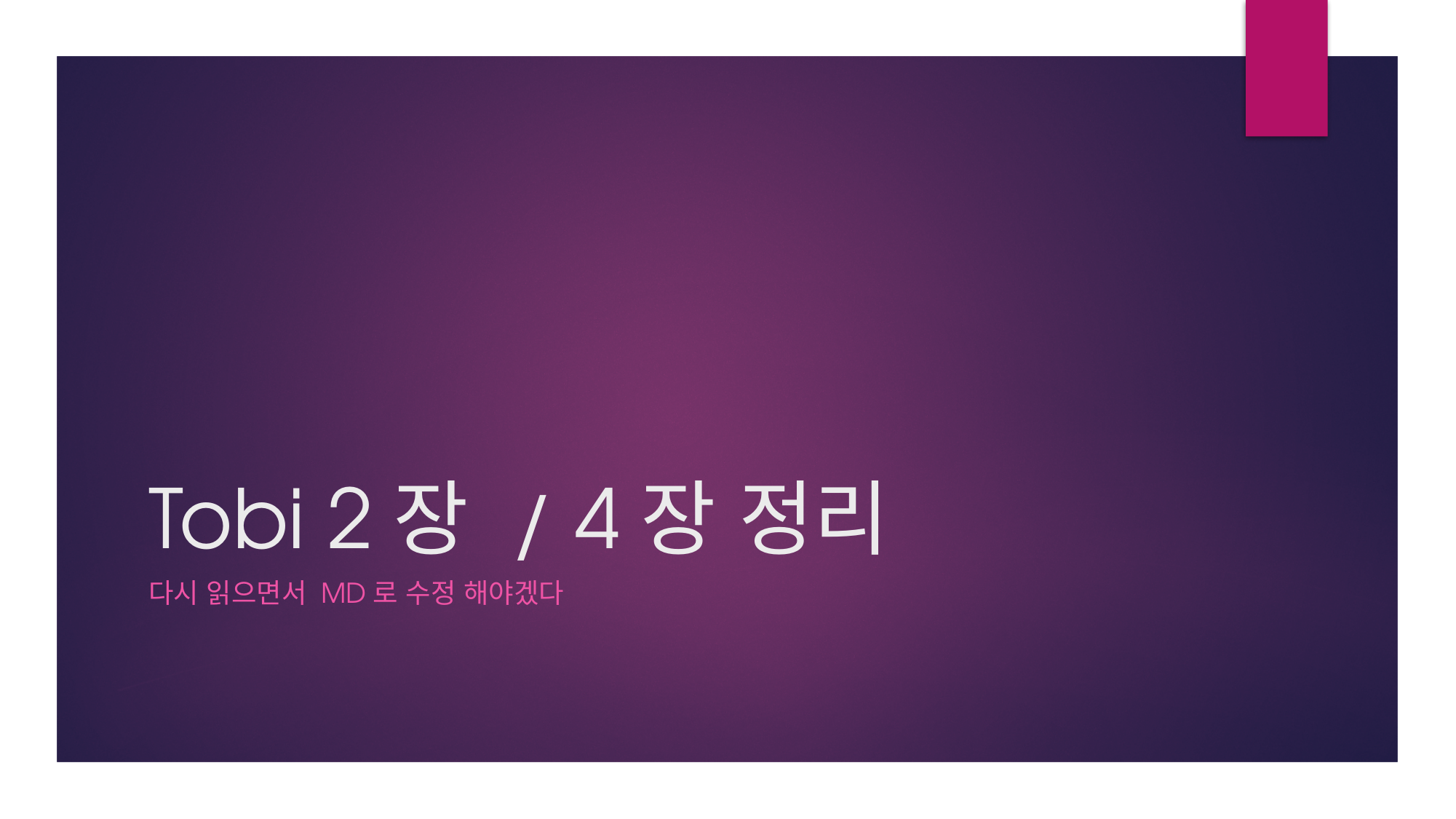

# Tobi 2장 / 4장 정리
다시 읽으면서 MD로 수정 해야겠다